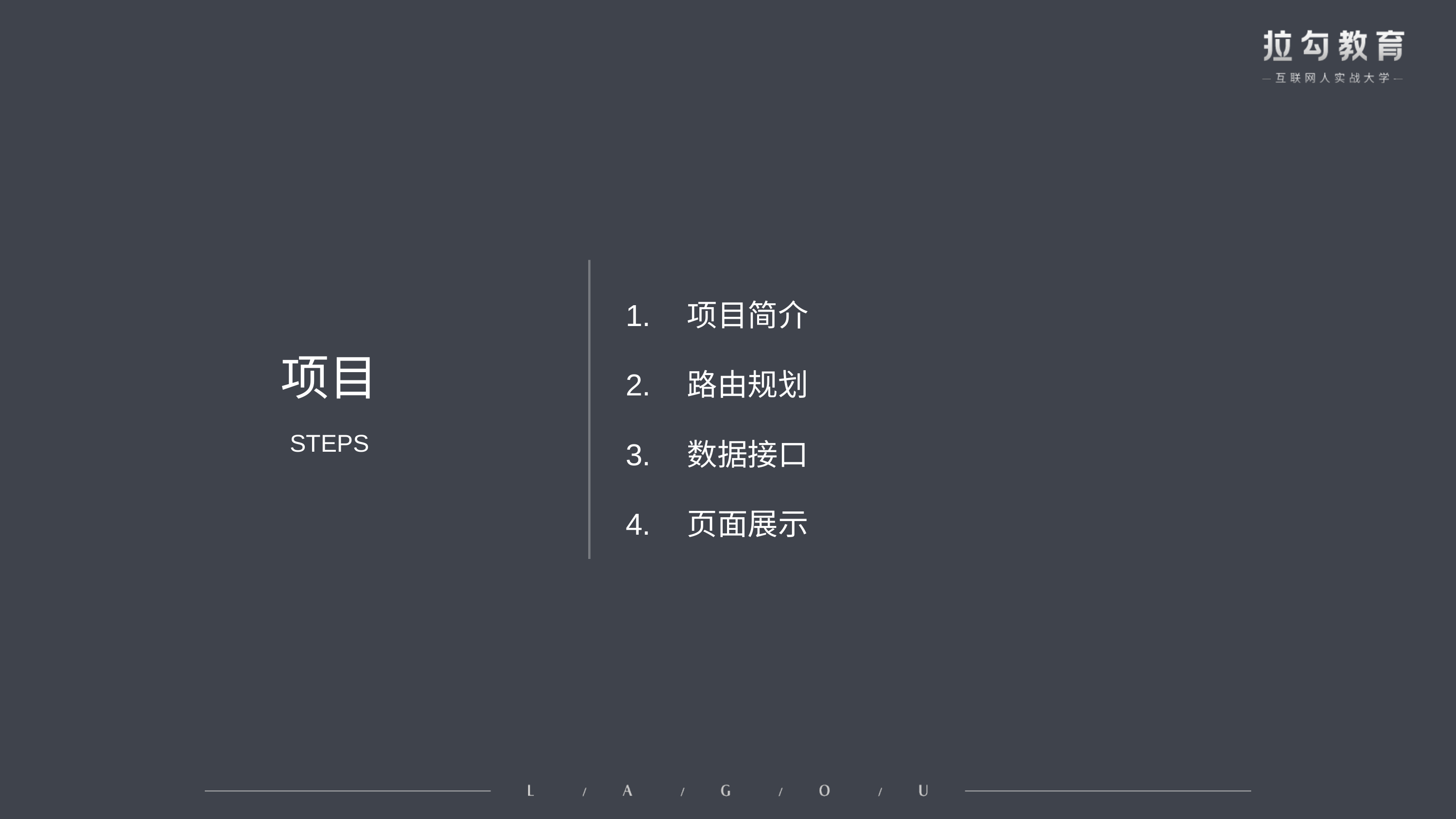

# 项目
项目简介
路由规划
数据接口
页面展示
STEPS